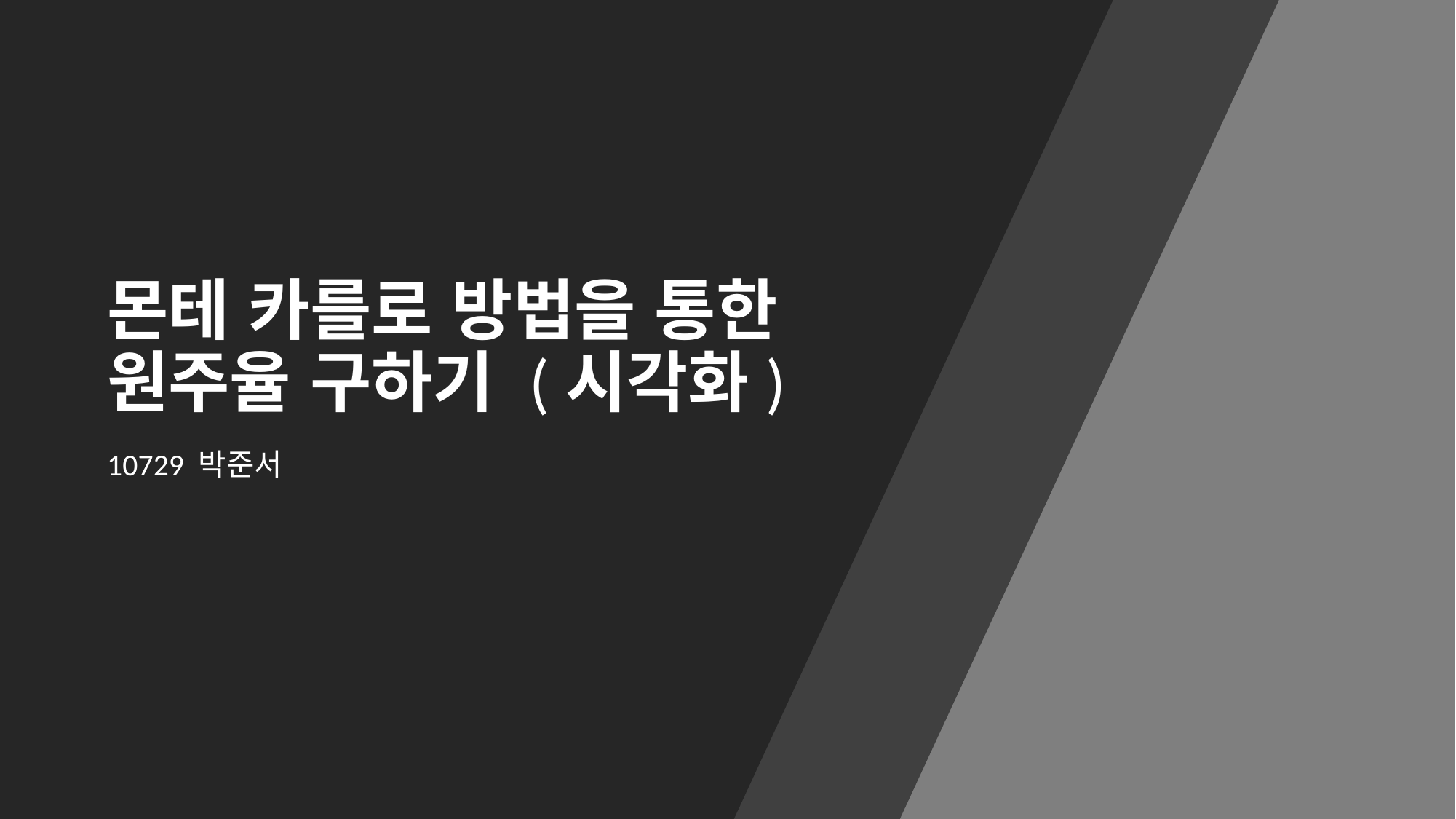

# 몬테 카를로 방법을 통한 원주율 구하기 (시각화)
10729 박준서